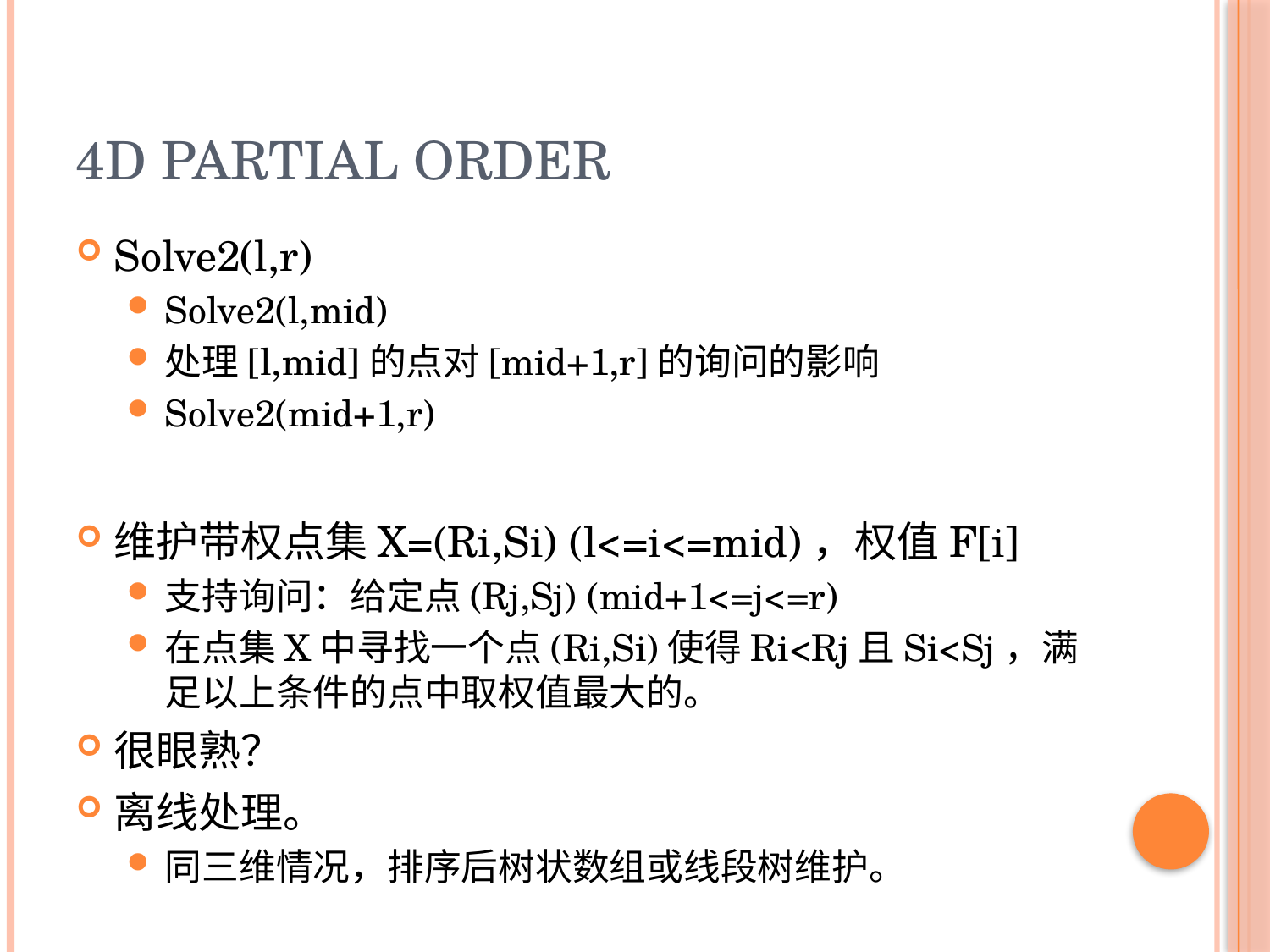

# 4D Partial Order
Solve2(l,r)
Solve2(l,mid)
处理[l,mid]的点对[mid+1,r]的询问的影响
Solve2(mid+1,r)

维护带权点集X=(Ri,Si) (l<=i<=mid)，权值F[i]
支持询问：给定点(Rj,Sj) (mid+1<=j<=r)
在点集X中寻找一个点(Ri,Si)使得Ri<Rj且Si<Sj，满足以上条件的点中取权值最大的。
很眼熟？
离线处理。
同三维情况，排序后树状数组或线段树维护。